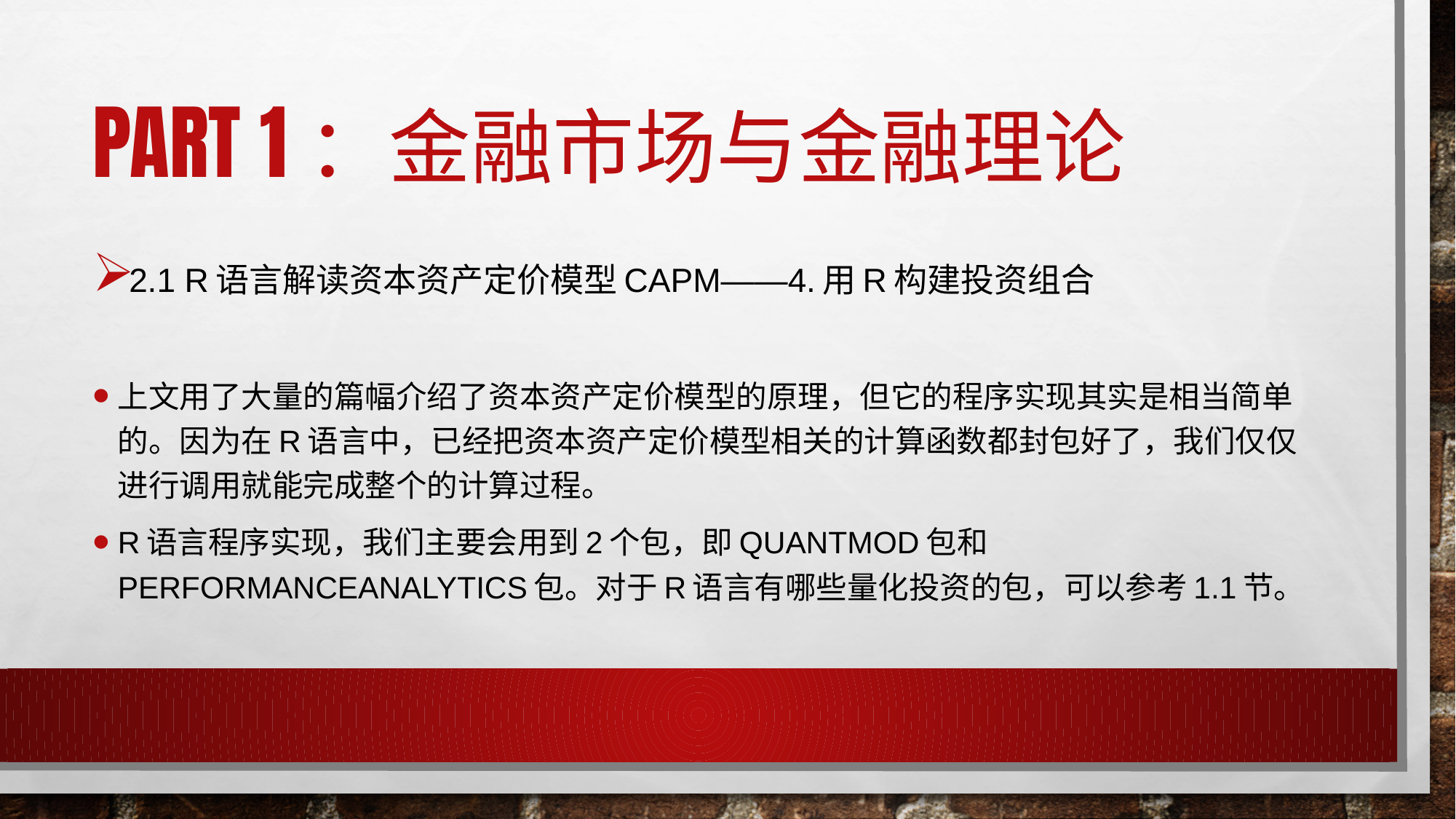

# Part 1：金融市场与金融理论
2.1 R语言解读资本资产定价模型CAPM——4.用R构建投资组合

上文用了大量的篇幅介绍了资本资产定价模型的原理，但它的程序实现其实是相当简单的。因为在R语言中，已经把资本资产定价模型相关的计算函数都封包好了，我们仅仅进行调用就能完成整个的计算过程。
R语言程序实现，我们主要会用到2个包，即quantmod包和PerformanceAnalytics包。对于R语言有哪些量化投资的包，可以参考1.1节。